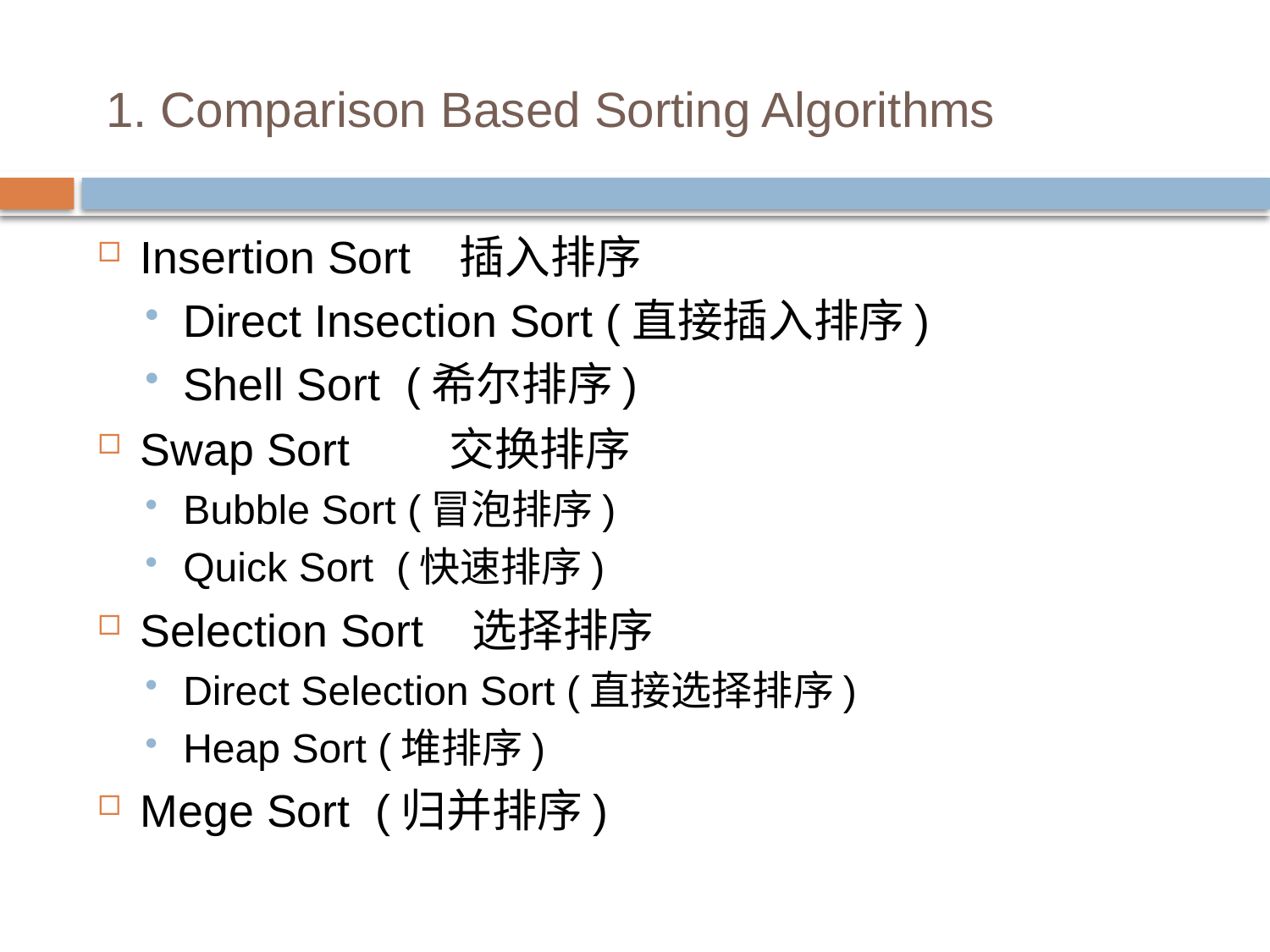

1. Comparison Based Sorting Algorithms
Insertion Sort   插入排序
Direct Insection Sort (直接插入排序)
Shell Sort  (希尔排序)
Swap Sort       交换排序
Bubble Sort (冒泡排序)
Quick Sort  (快速排序)
Selection Sort   选择排序
Direct Selection Sort (直接选择排序)
Heap Sort (堆排序)
Mege Sort  (归并排序)